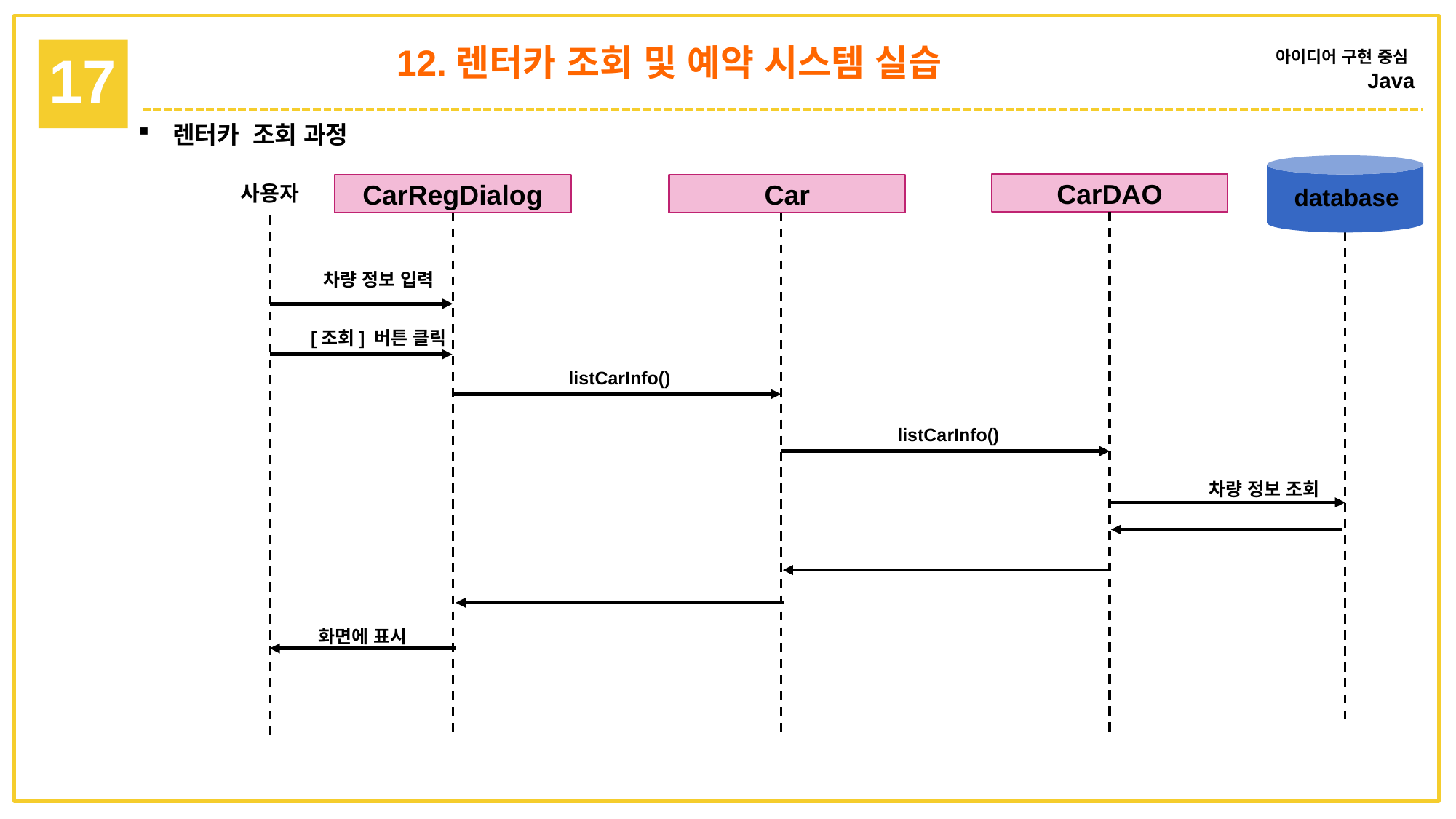

12.렌터카 조회 및 예약 시스템 실습
아이디어 구현 중심
Java
17

렌터카  조회 과정

CarDAO
사용자
CarRegDialog
Car
database
차량 정보 입력
[조회] 버튼 클릭
listCarInfo()
listCarInfo()
차량 정보 조회
화면에 표시